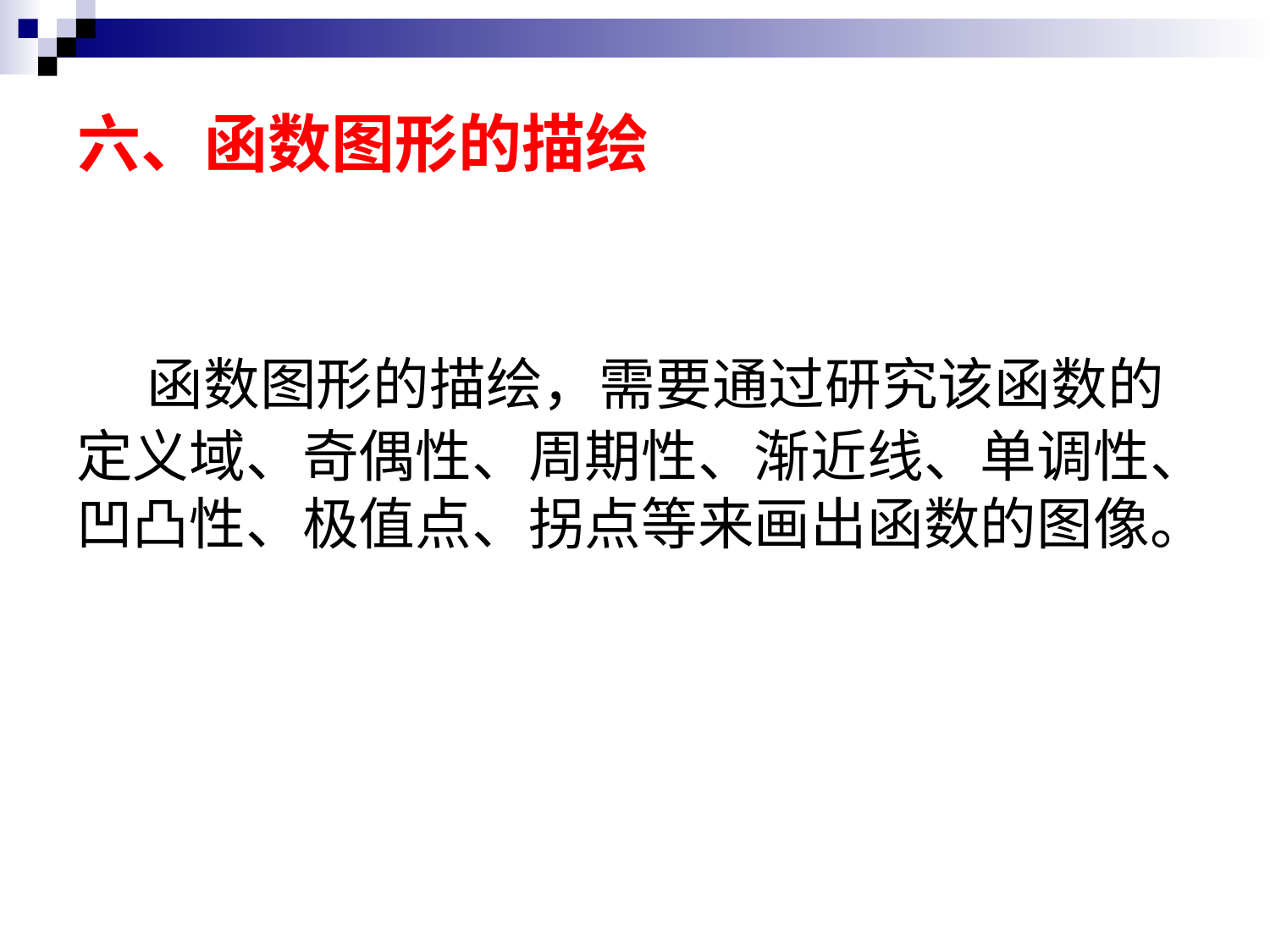

六、函数图形的描绘
# 函数图形的描绘，需要通过研究该函数的定义域、奇偶性、周期性、渐近线、单调性、凹凸性、极值点、拐点等来画出函数的图像。